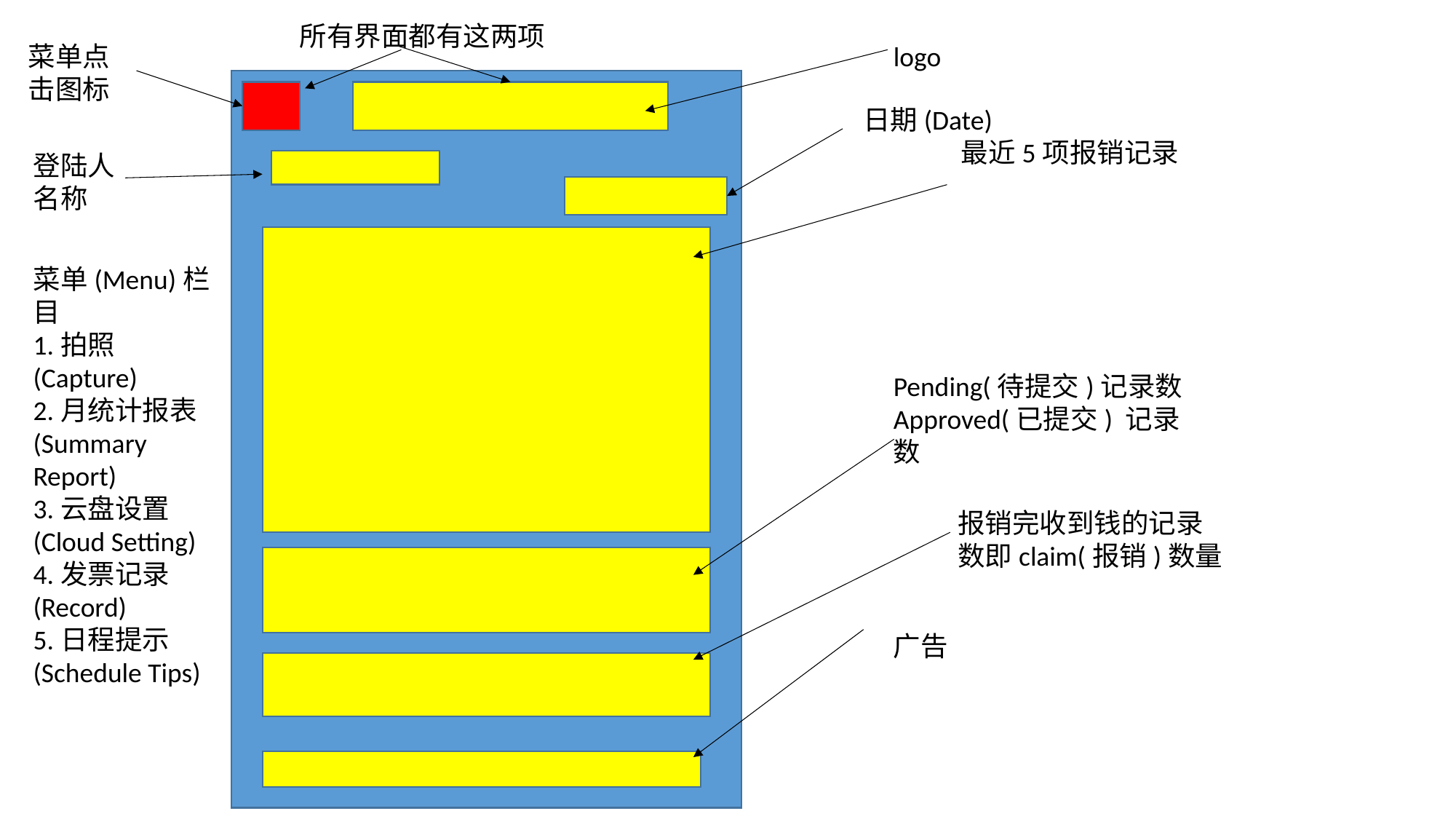

所有界面都有这两项
菜单点击图标
logo

日期(Date)
最近5项报销记录
登陆人名称

菜单(Menu)栏目
1.拍照(Capture)
2.月统计报表(Summary Report)
3.云盘设置(Cloud Setting)
4.发票记录(Record)
5.日程提示(Schedule Tips)

Pending(待提交)记录数
Approved(已提交) 记录数
报销完收到钱的记录数即claim(报销)数量

广告